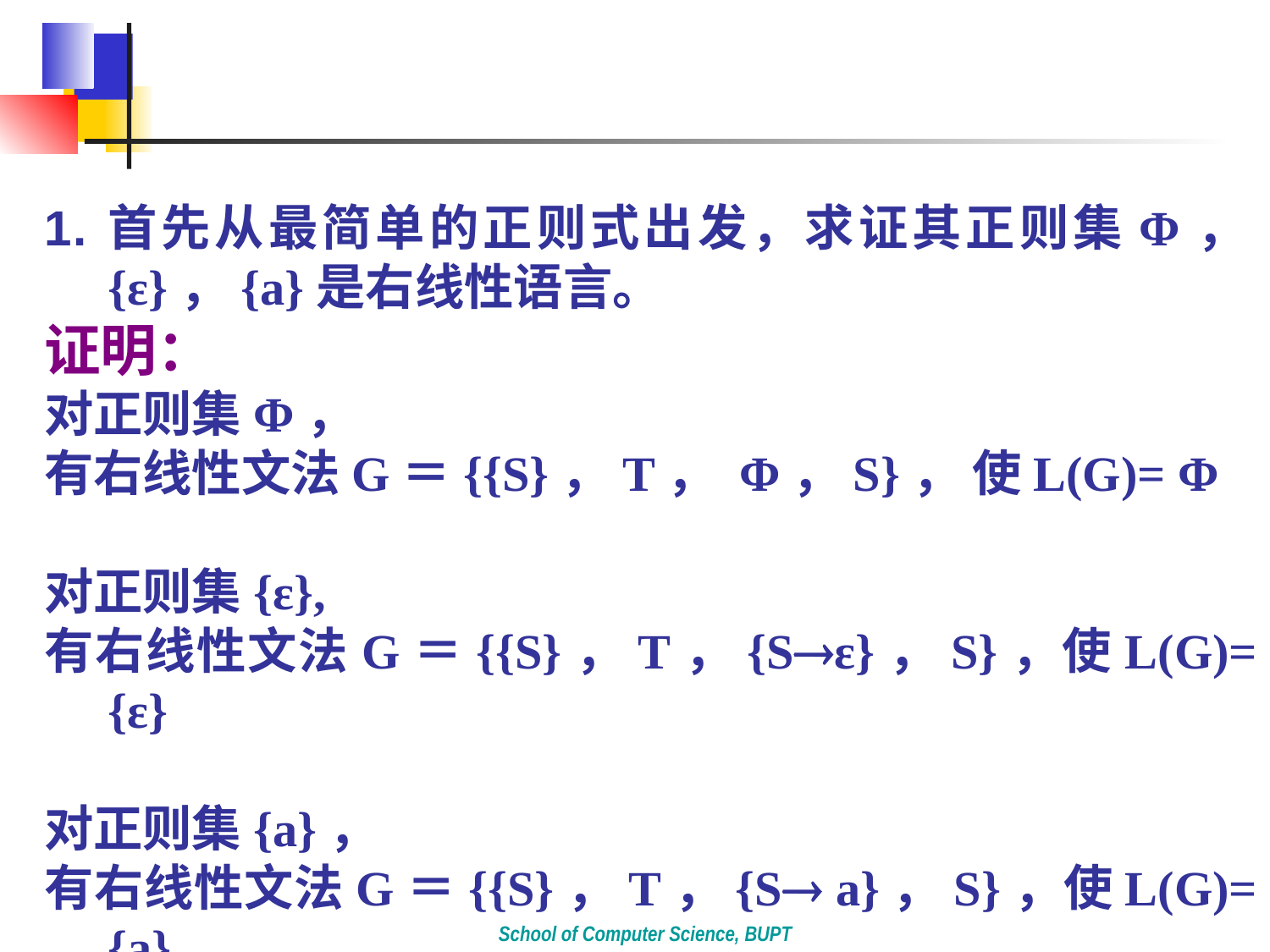

首先从最简单的正则式出发，求证其正则集Φ，{ε}，{a}是右线性语言。
证明：
对正则集Φ，
有右线性文法G＝{{S}，T， Φ，S}， 使L(G)= Φ

对正则集{ε},
有右线性文法G＝{{S}，T，{S→ε}，S}，使L(G)= {ε}

对正则集{a}，
有右线性文法G＝{{S}，T，{S→ a}，S}，使L(G)= {a}

School of Computer Science, BUPT
2